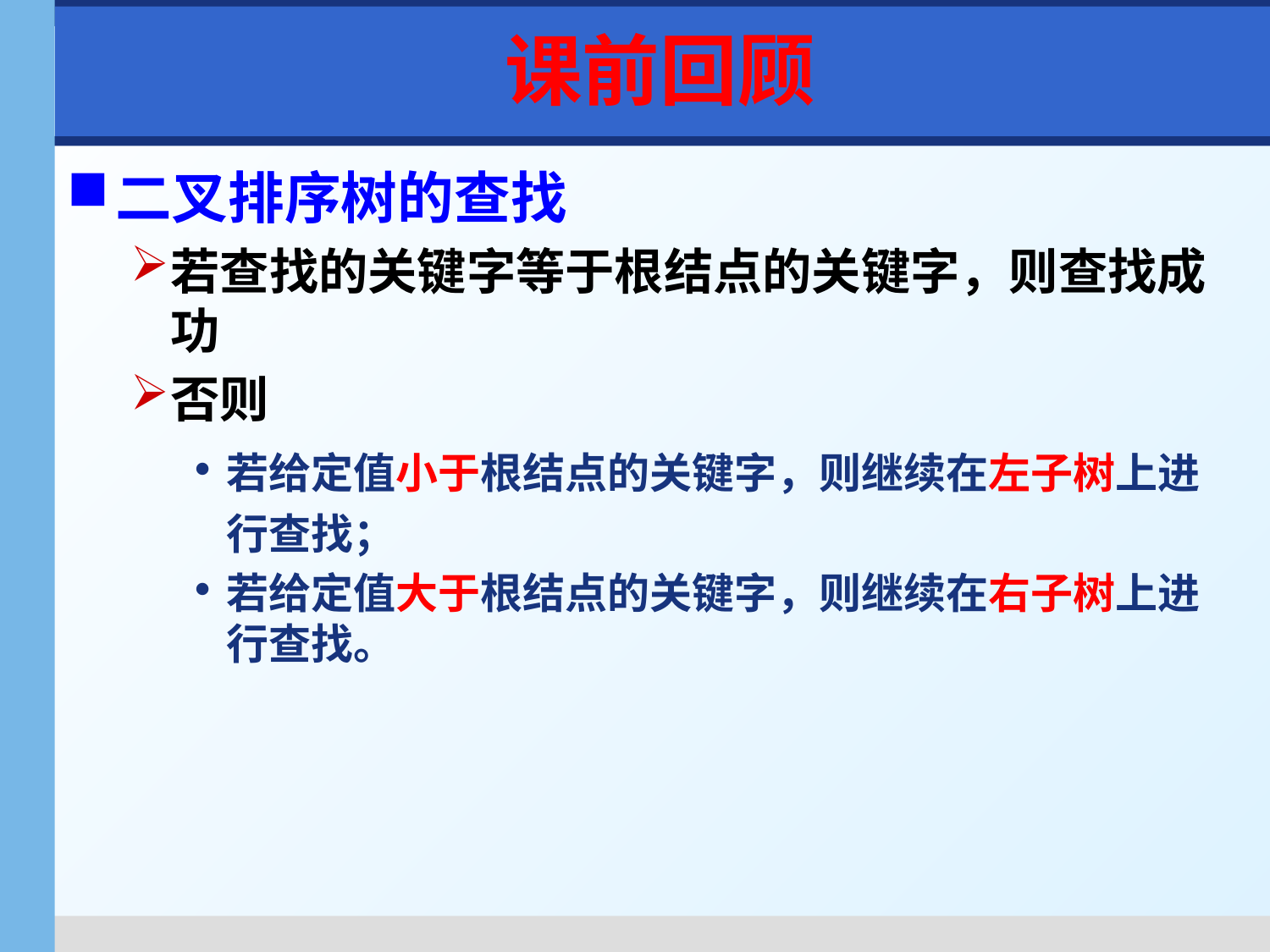

课前回顾
二叉排序树的查找
若查找的关键字等于根结点的关键字，则查找成功
否则
若给定值小于根结点的关键字，则继续在左子树上进行查找；
若给定值大于根结点的关键字，则继续在右子树上进行查找。